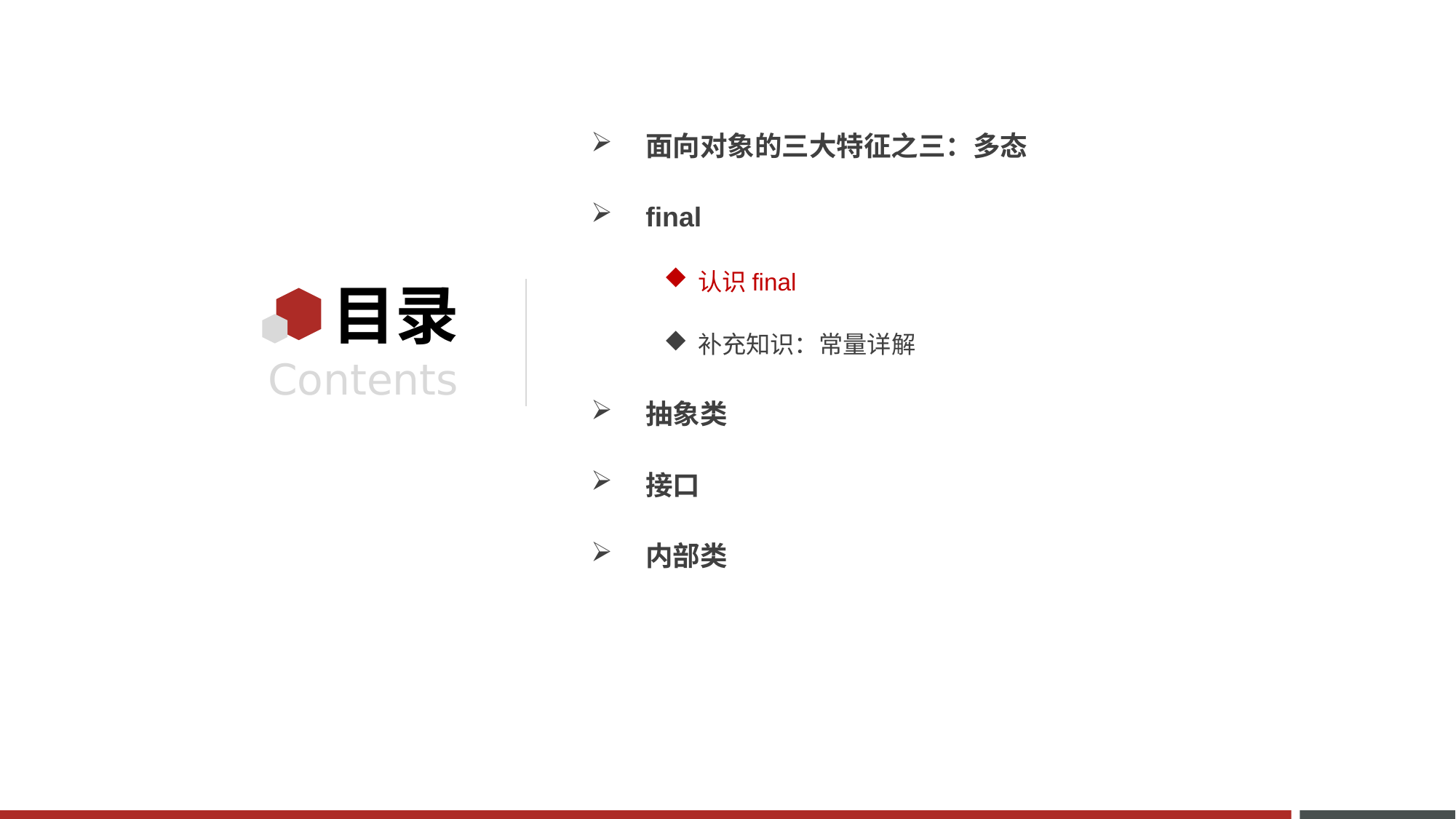

面向对象的三大特征之三：多态
final
认识final
补充知识：常量详解
抽象类
接口
内部类